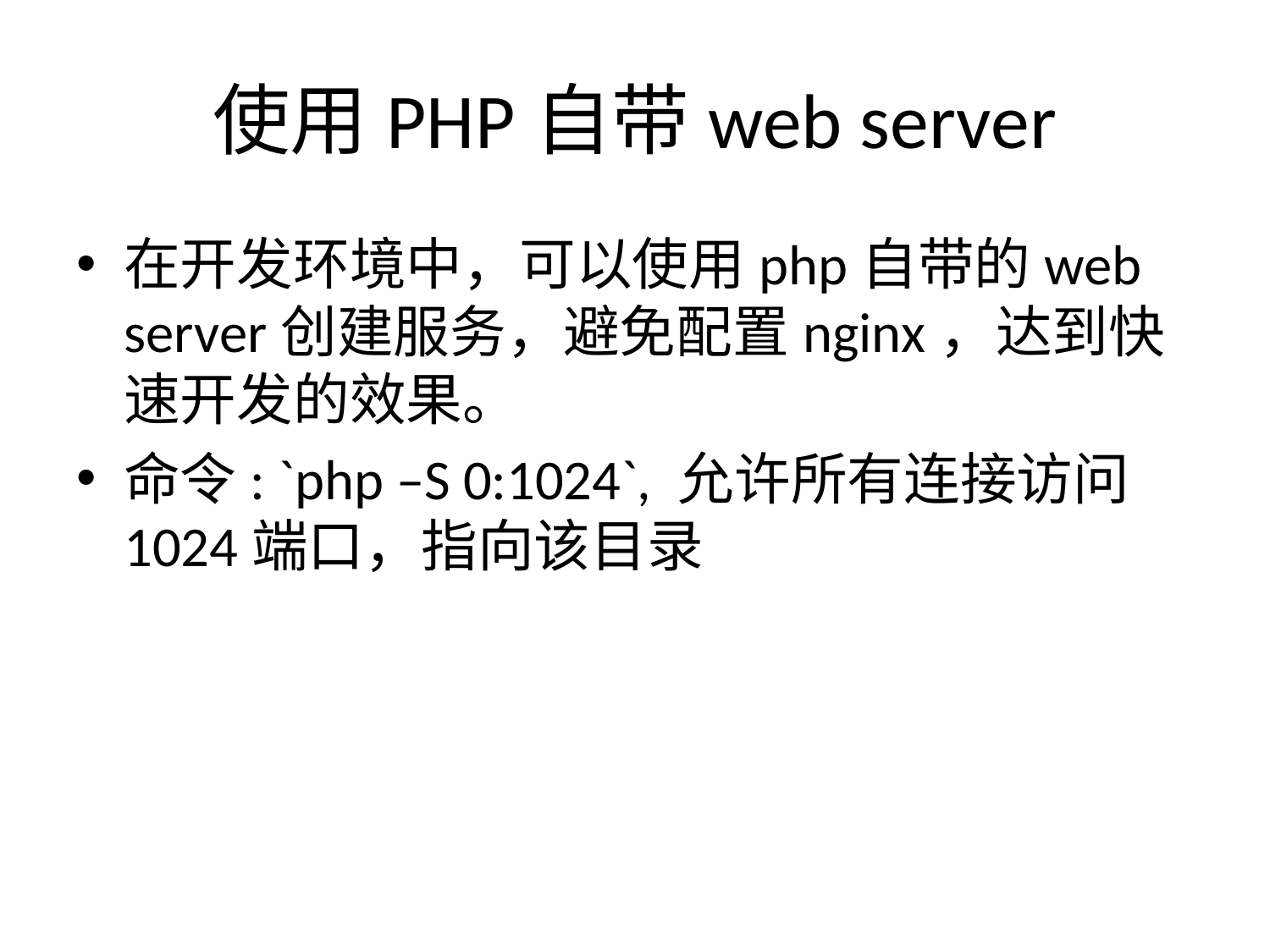

# 使用PHP自带web server
在开发环境中，可以使用php自带的web server创建服务，避免配置nginx，达到快速开发的效果。
命令: `php –S 0:1024`, 允许所有连接访问1024端口，指向该目录